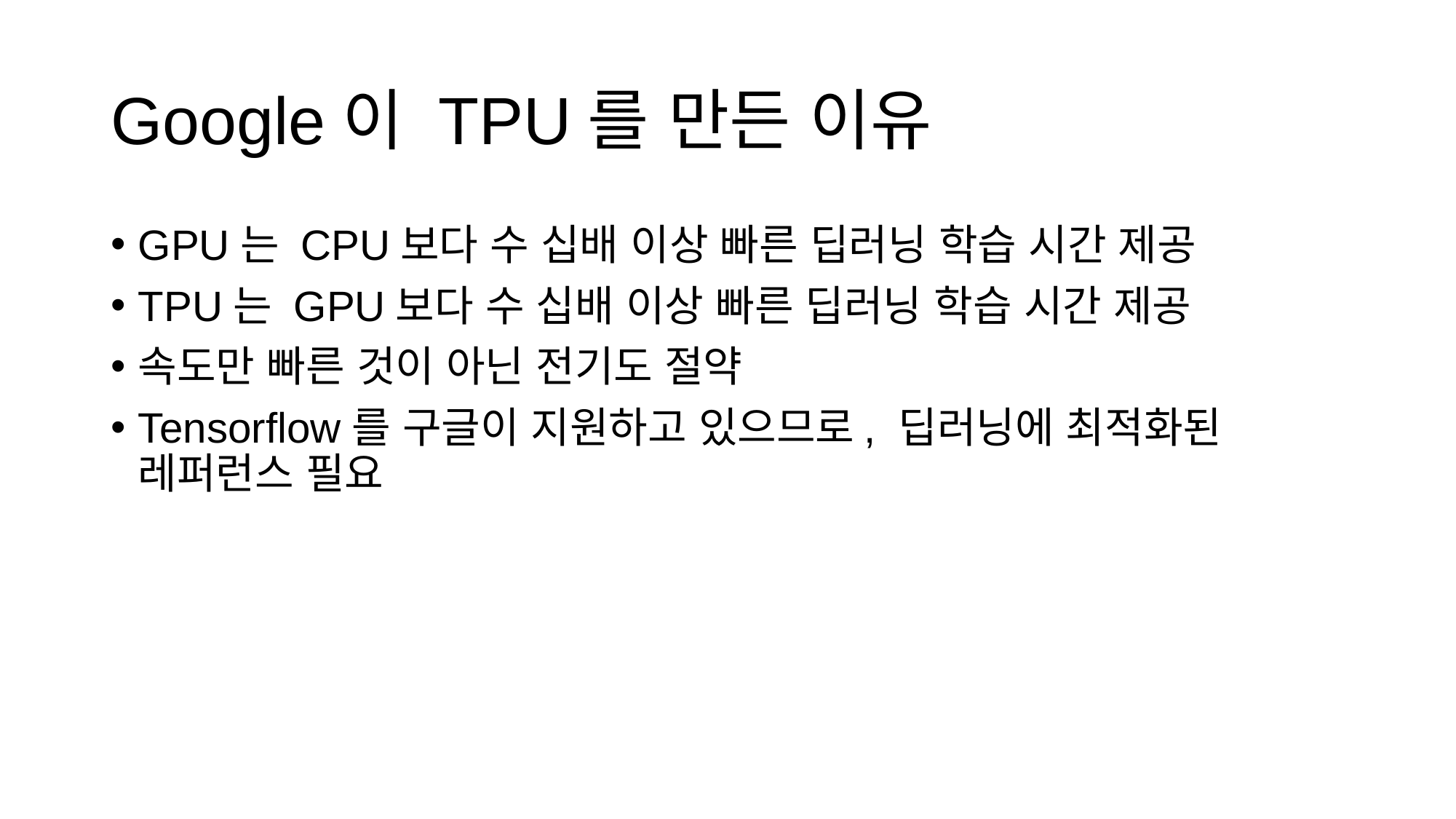

# Google이 TPU를 만든 이유
GPU는 CPU보다 수 십배 이상 빠른 딥러닝 학습 시간 제공
TPU는 GPU보다 수 십배 이상 빠른 딥러닝 학습 시간 제공
속도만 빠른 것이 아닌 전기도 절약
Tensorflow를 구글이 지원하고 있으므로, 딥러닝에 최적화된
레퍼런스 필요